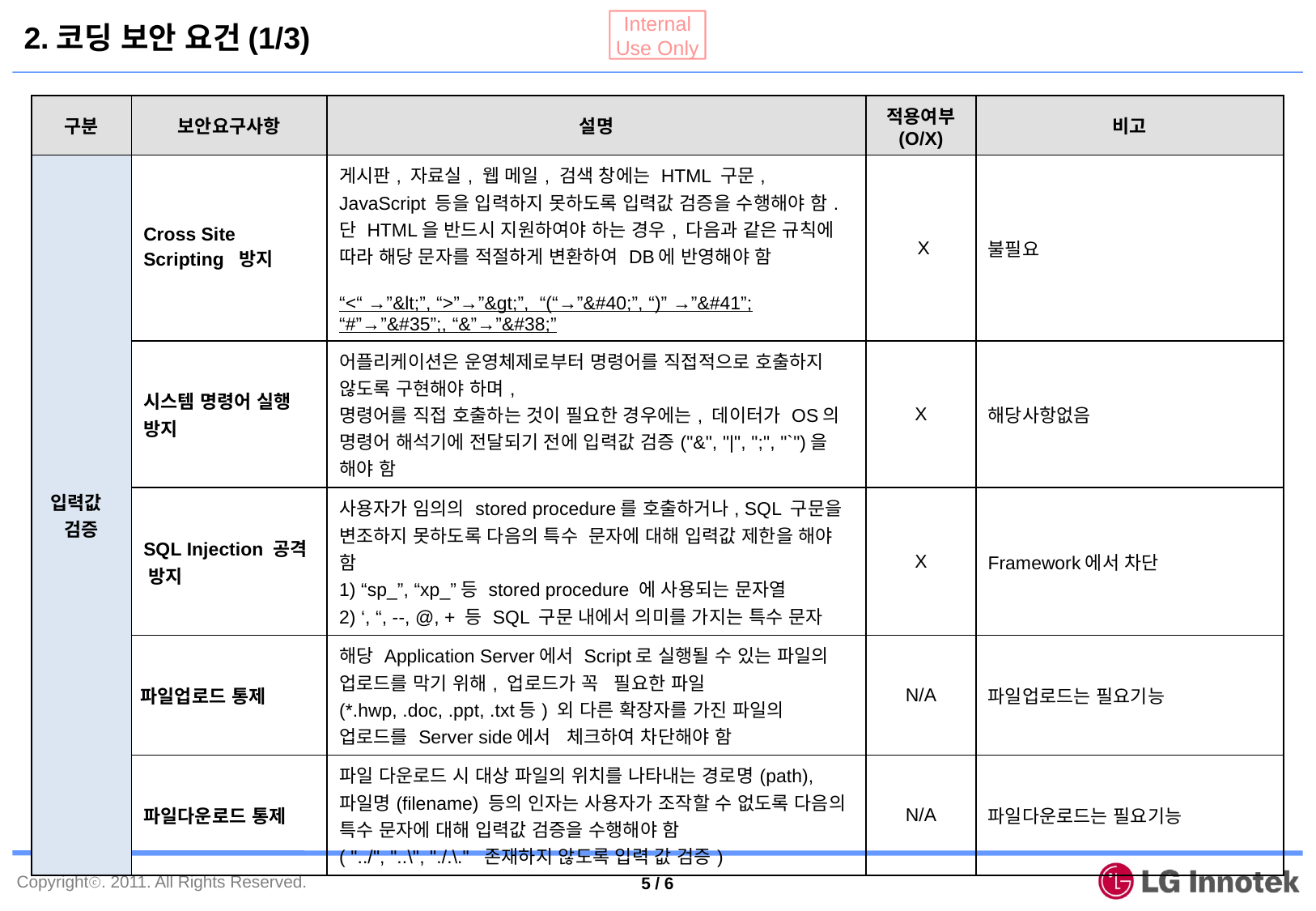

2.코딩 보안 요건(1/3)
| 구분 | 보안요구사항 | 설명 | 적용여부 (O/X) | 비고 |
| --- | --- | --- | --- | --- |
| 입력값 검증 | Cross Site Scripting 방지 | 게시판, 자료실, 웹 메일, 검색 창에는 HTML 구문, JavaScript 등을 입력하지 못하도록 입력값 검증을 수행해야 함. 단 HTML을 반드시 지원하여야 하는 경우, 다음과 같은 규칙에 따라 해당 문자를 적절하게 변환하여 DB에 반영해야 함 “<“ →”&lt;”, “>”→”&gt;”, “(“→”&#40;”, “)” →”&#41”; “#”→”&#35”;, “&”→”&#38;” | X | 불필요 |
|  | 시스템 명령어 실행 방지 | 어플리케이션은 운영체제로부터 명령어를 직접적으로 호출하지 않도록 구현해야 하며, 명령어를 직접 호출하는 것이 필요한 경우에는, 데이터가 OS의 명령어 해석기에 전달되기 전에 입력값 검증("&", "|", ";", "`")을 해야 함 | X | 해당사항없음 |
|  | SQL Injection 공격 방지 | 사용자가 임의의 stored procedure를 호출하거나, SQL 구문을 변조하지 못하도록 다음의 특수 문자에 대해 입력값 제한을 해야 함 1) “sp\_”, “xp\_”등 stored procedure 에 사용되는 문자열 2) ‘, “, --, @, + 등 SQL 구문 내에서 의미를 가지는 특수 문자 | X | Framework에서 차단 |
|  | 파일업로드 통제 | 해당 Application Server에서 Script로 실행될 수 있는 파일의 업로드를 막기 위해, 업로드가 꼭 필요한 파일(\*.hwp, .doc, .ppt, .txt등) 외 다른 확장자를 가진 파일의 업로드를 Server side에서 체크하여 차단해야 함 | N/A | 파일업로드는 필요기능 |
|  | 파일다운로드 통제 | 파일 다운로드 시 대상 파일의 위치를 나타내는 경로명(path), 파일명(filename) 등의 인자는 사용자가 조작할 수 없도록 다음의 특수 문자에 대해 입력값 검증을 수행해야 함 ( "../", "..\", "./.\." 존재하지 않도록 입력 값 검증) | N/A | 파일다운로드는 필요기능 |